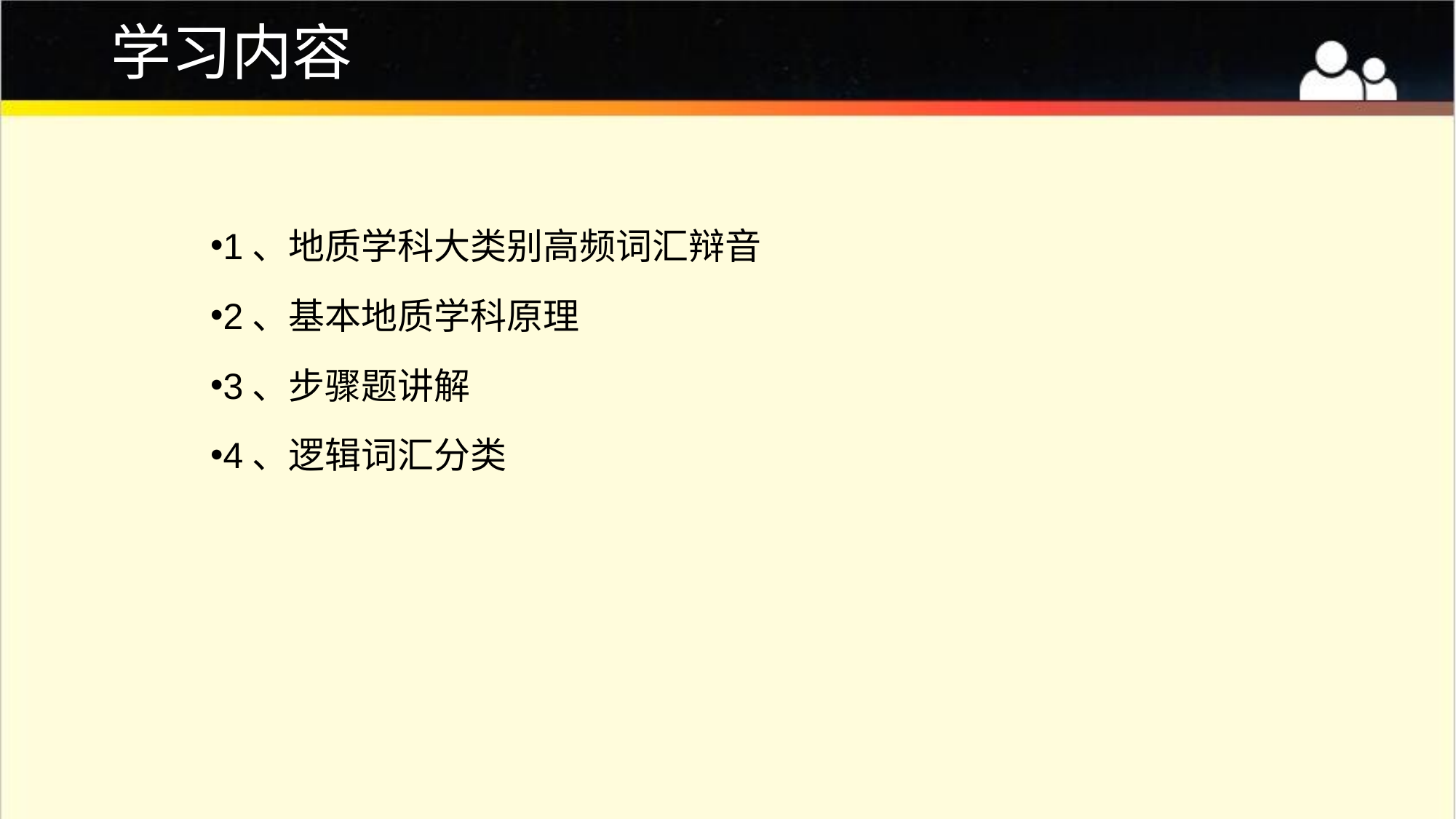

# 学习内容
1、地质学科大类别高频词汇辩音
2、基本地质学科原理
3、步骤题讲解
4、逻辑词汇分类